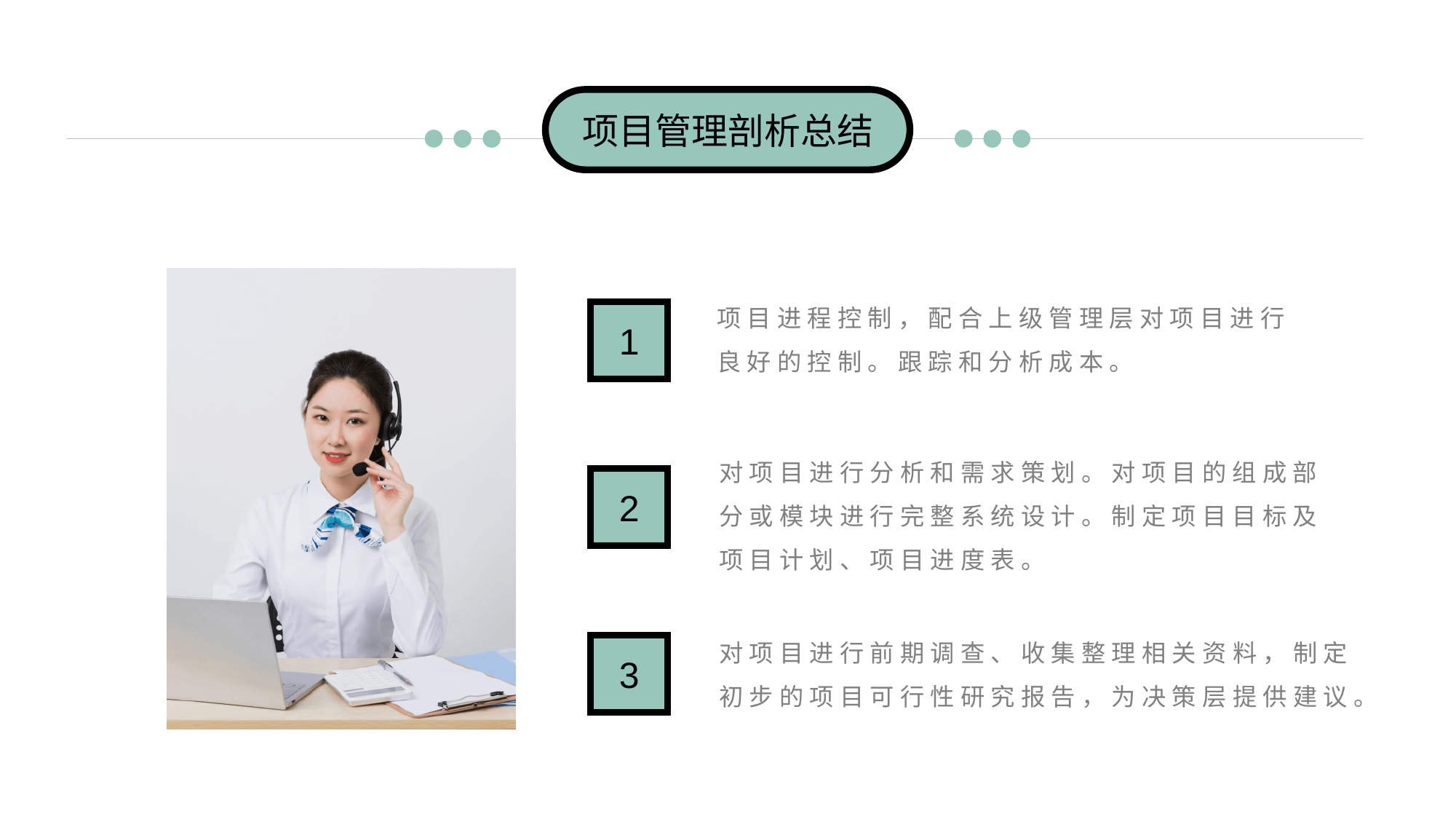

项目管理剖析总结

项目进程控制，配合上级管理层对项目进行良好的控制。跟踪和分析成本。
1
对项目进行分析和需求策划。对项目的组成部分或模块进行完整系统设计。制定项目目标及项目计划、项目进度表。
2
对项目进行前期调查、收集整理相关资料，制定初步的项目可行性研究报告，为决策层提供建议。
3